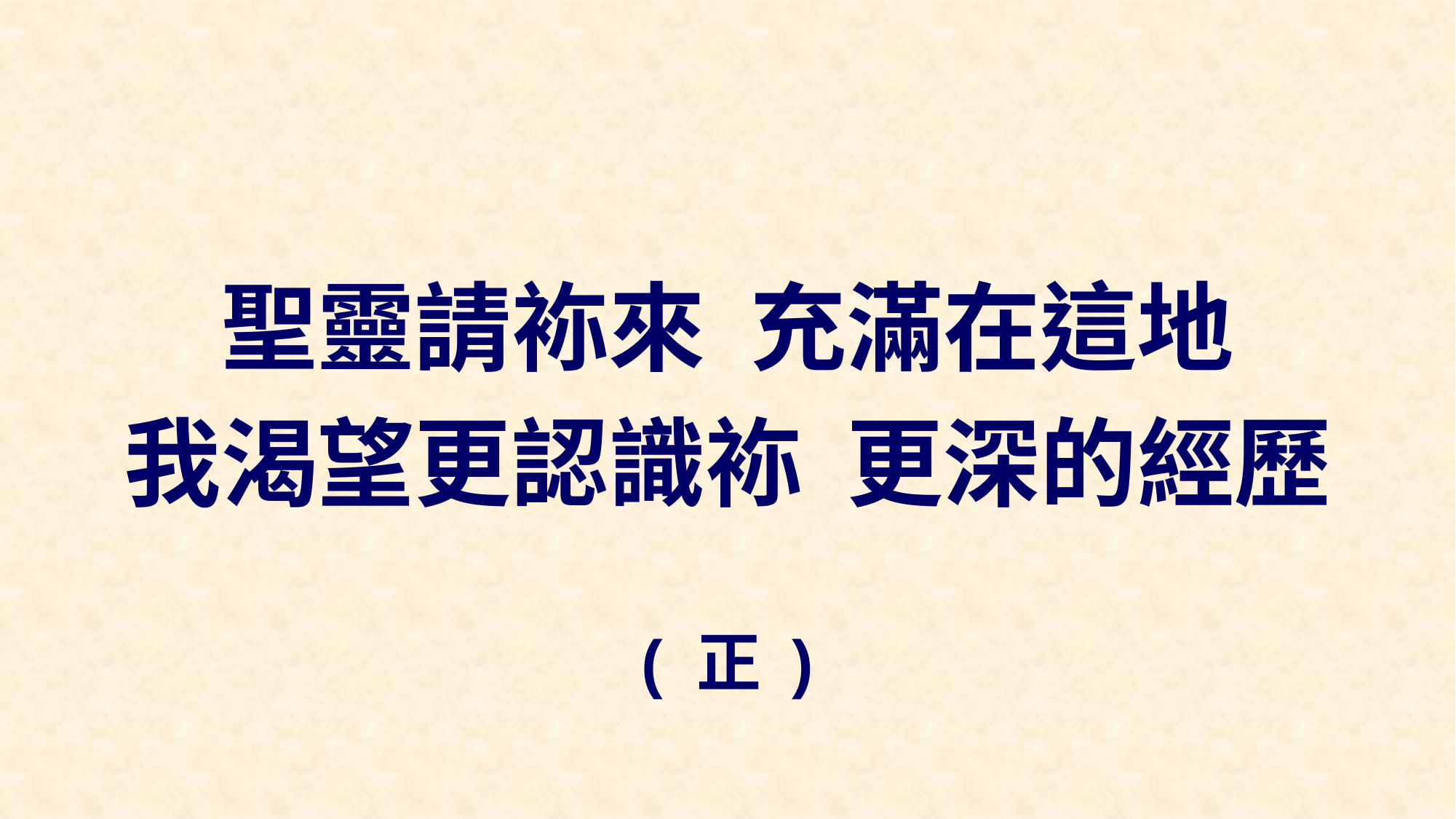

聖靈請袮來  充滿在這地
我渴望更認識袮  更深的經歷
( 正 )